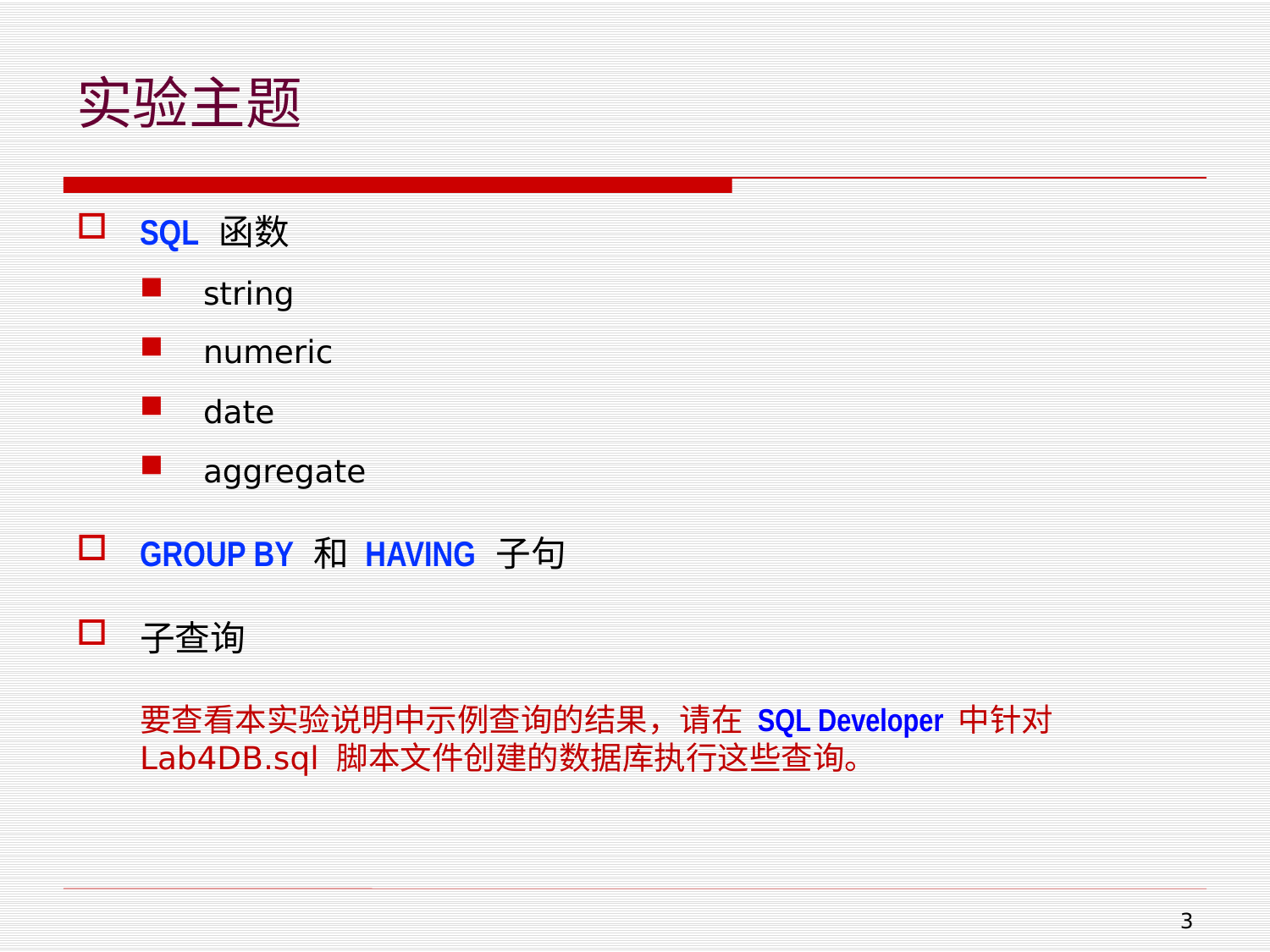

# 实验主题
SQL 函数
string
numeric
date
aggregate
GROUP BY 和 HAVING 子句
子查询
要查看本实验说明中示例查询的结果，请在 SQL Developer 中针对 Lab4DB.sql 脚本文件创建的数据库执行这些查询。
3